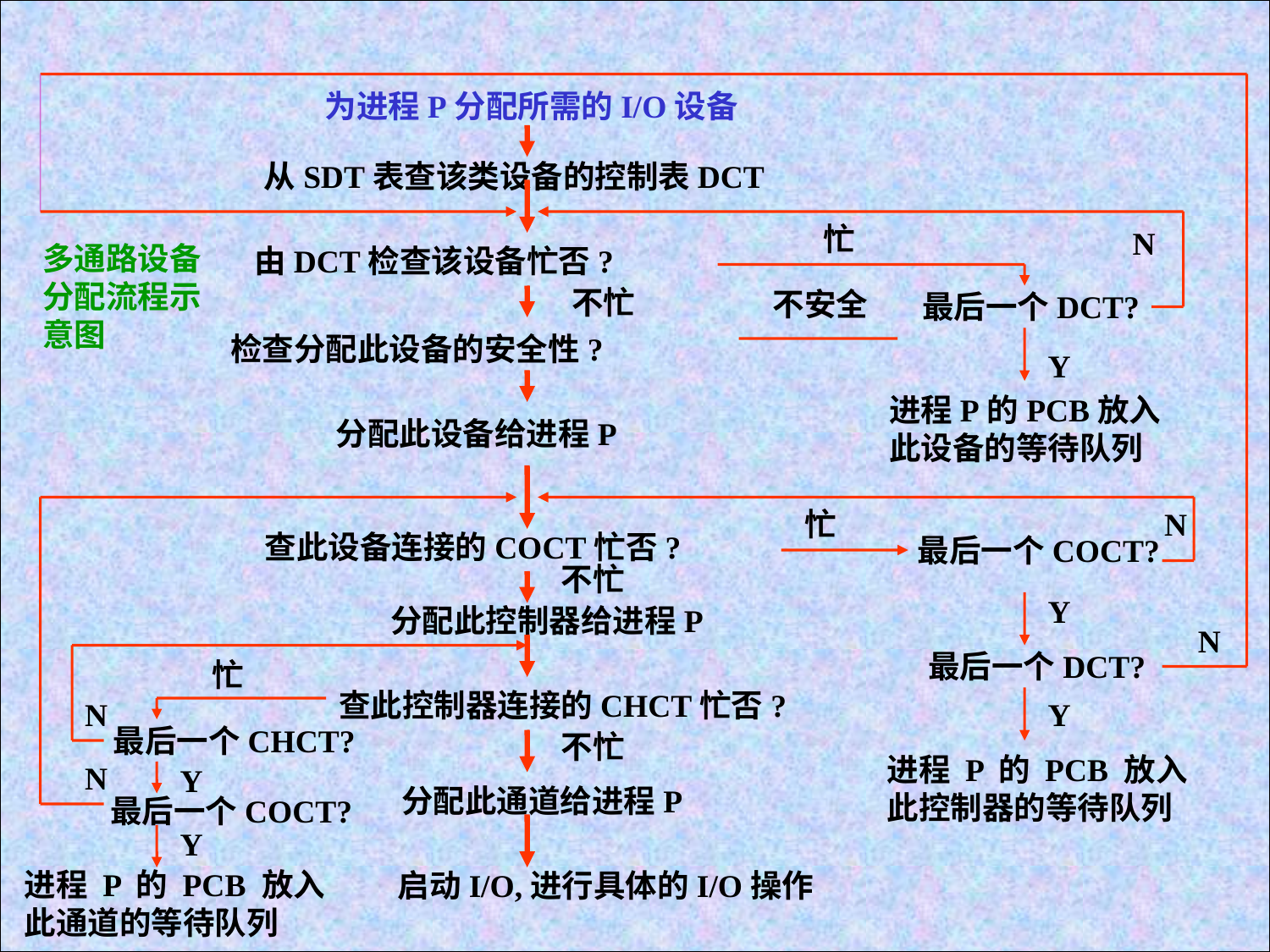

为进程P分配所需的I/O设备

从SDT表查该类设备的控制表DCT

忙
N
多通路设备分配流程示意图
由DCT检查该设备忙否?

不忙
不安全
最后一个DCT?

检查分配此设备的安全性?

Y

进程P的PCB放入
此设备的等待队列
分配此设备给进程P

N
忙
查此设备连接的COCT忙否?
最后一个COCT?

不忙

Y

分配此控制器给进程P
N

最后一个DCT?

忙

查此控制器连接的CHCT忙否?

N
Y

最后一个CHCT?
不忙

进程 P 的 PCB 放入
此控制器的等待队列
N
Y

分配此通道给进程P
最后一个COCT?

Y

进程 P 的 PCB 放入
此通道的等待队列
启动I/O,进行具体的I/O操作